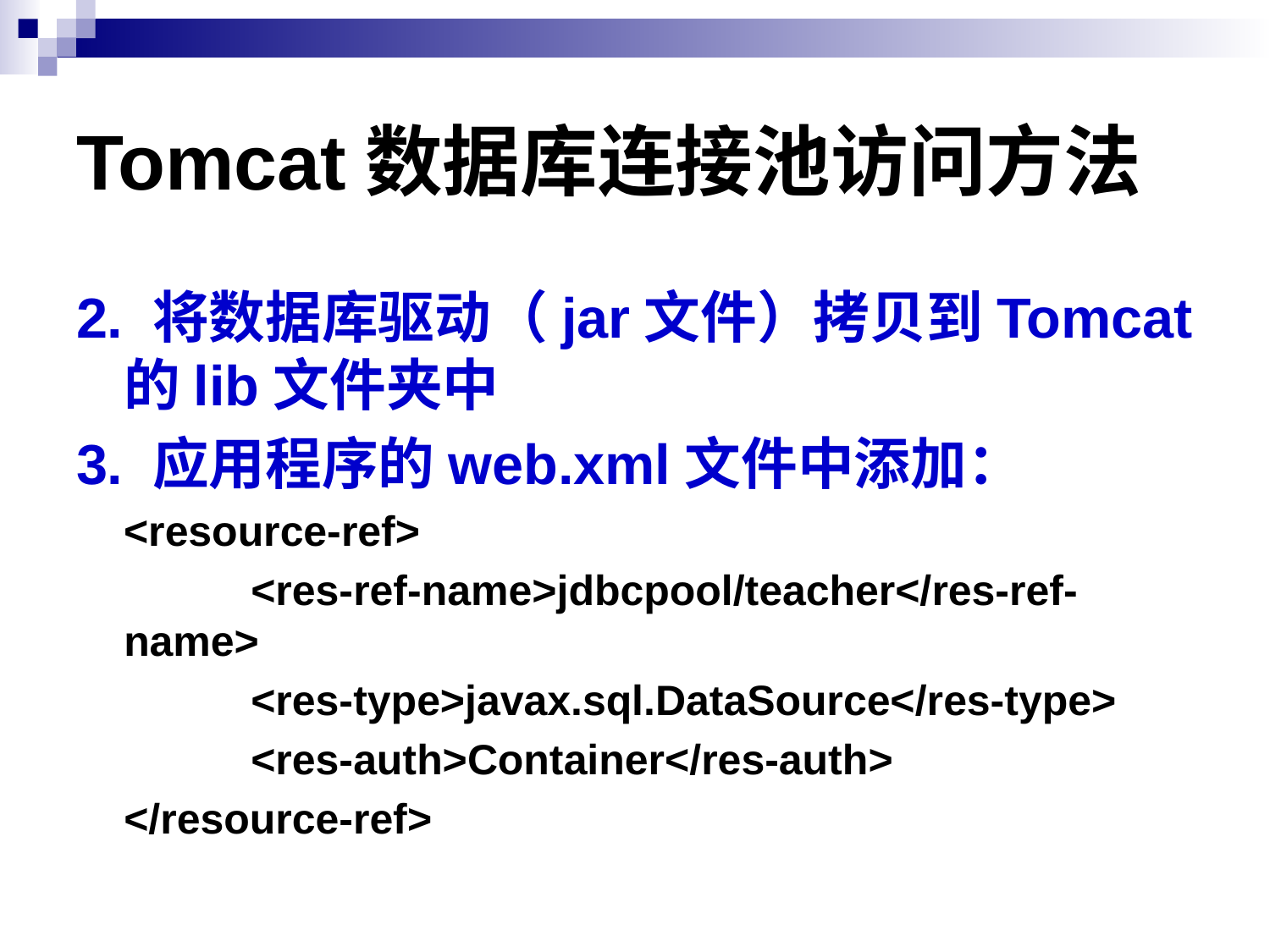

# Tomcat数据库连接池访问方法
2. 将数据库驱动（jar文件）拷贝到Tomcat的lib文件夹中
3. 应用程序的web.xml文件中添加：
    <resource-ref>
		<res-ref-name>jdbcpool/teacher</res-ref-name>
		<res-type>javax.sql.DataSource</res-type>
		<res-auth>Container</res-auth>
	</resource-ref>
20